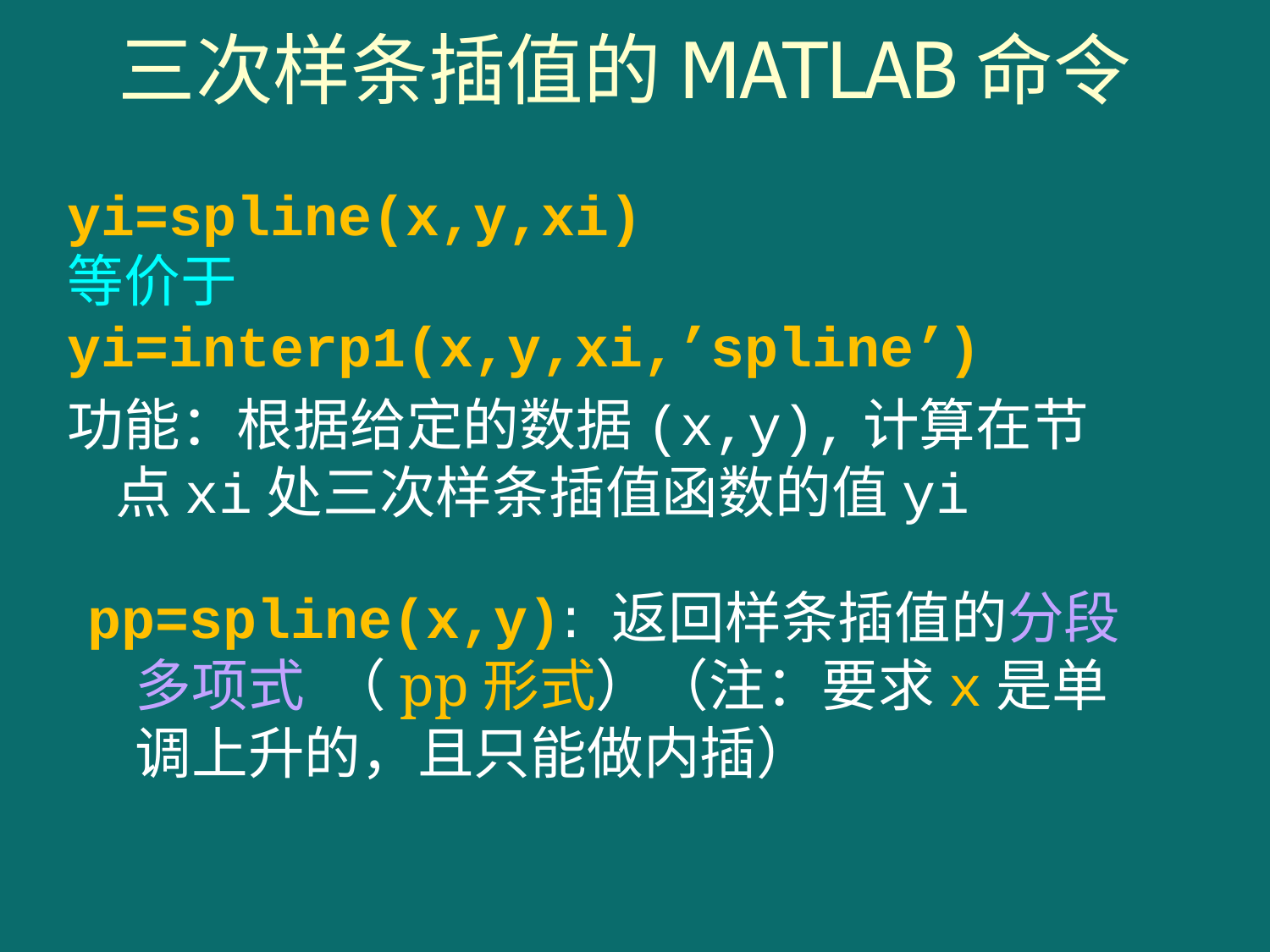

三次样条插值的MATLAB命令
yi=spline(x,y,xi)
等价于
yi=interp1(x,y,xi,’spline’)
功能：根据给定的数据(x,y),计算在节点xi处三次样条插值函数的值yi
pp=spline(x,y): 返回样条插值的分段多项式  （pp形式）（注：要求x是单调上升的，且只能做内插）